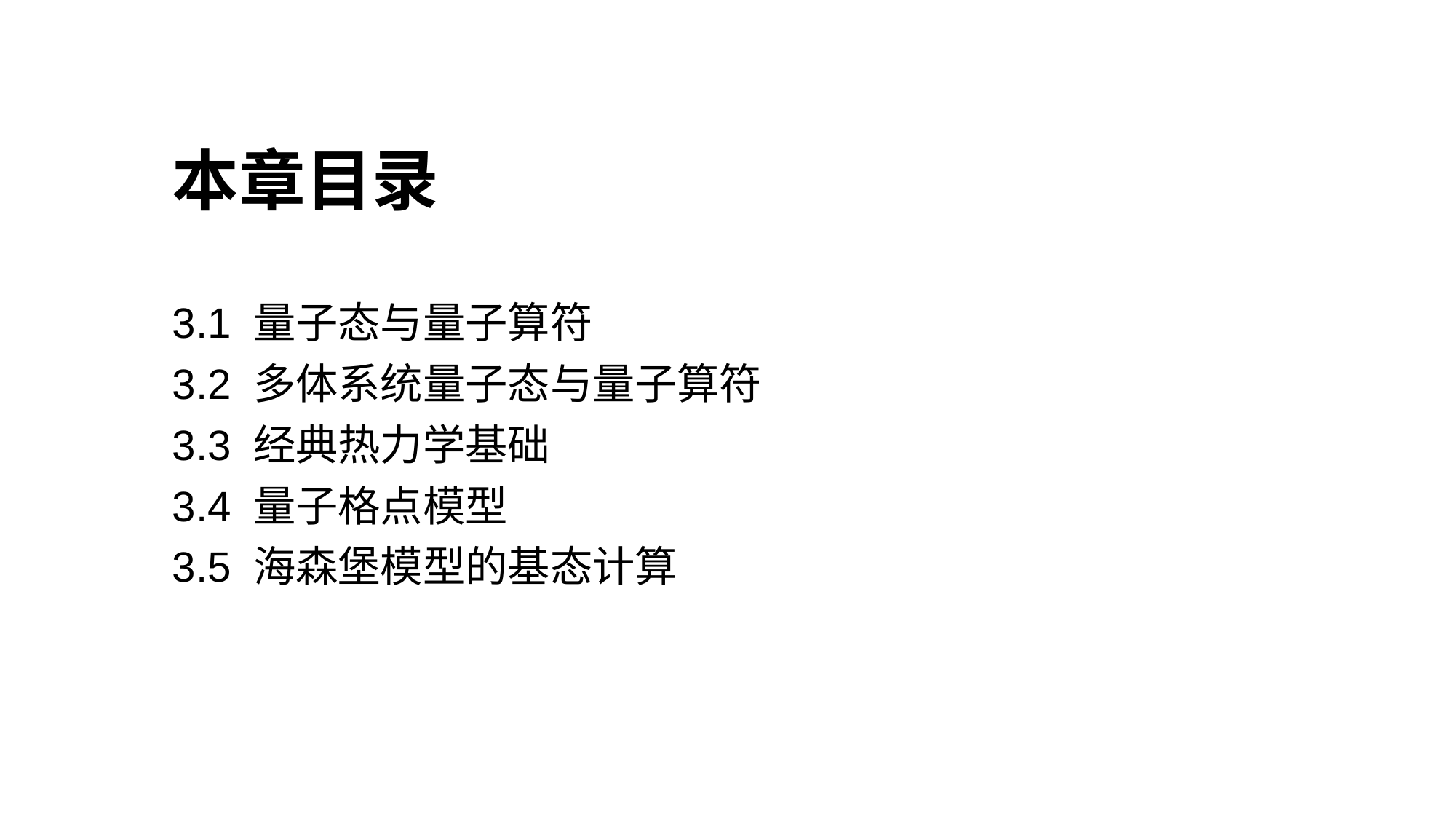

# 本章目录
3.1 量子态与量子算符
3.2 多体系统量子态与量子算符
3.3 经典热力学基础
3.4 量子格点模型
3.5 海森堡模型的基态计算